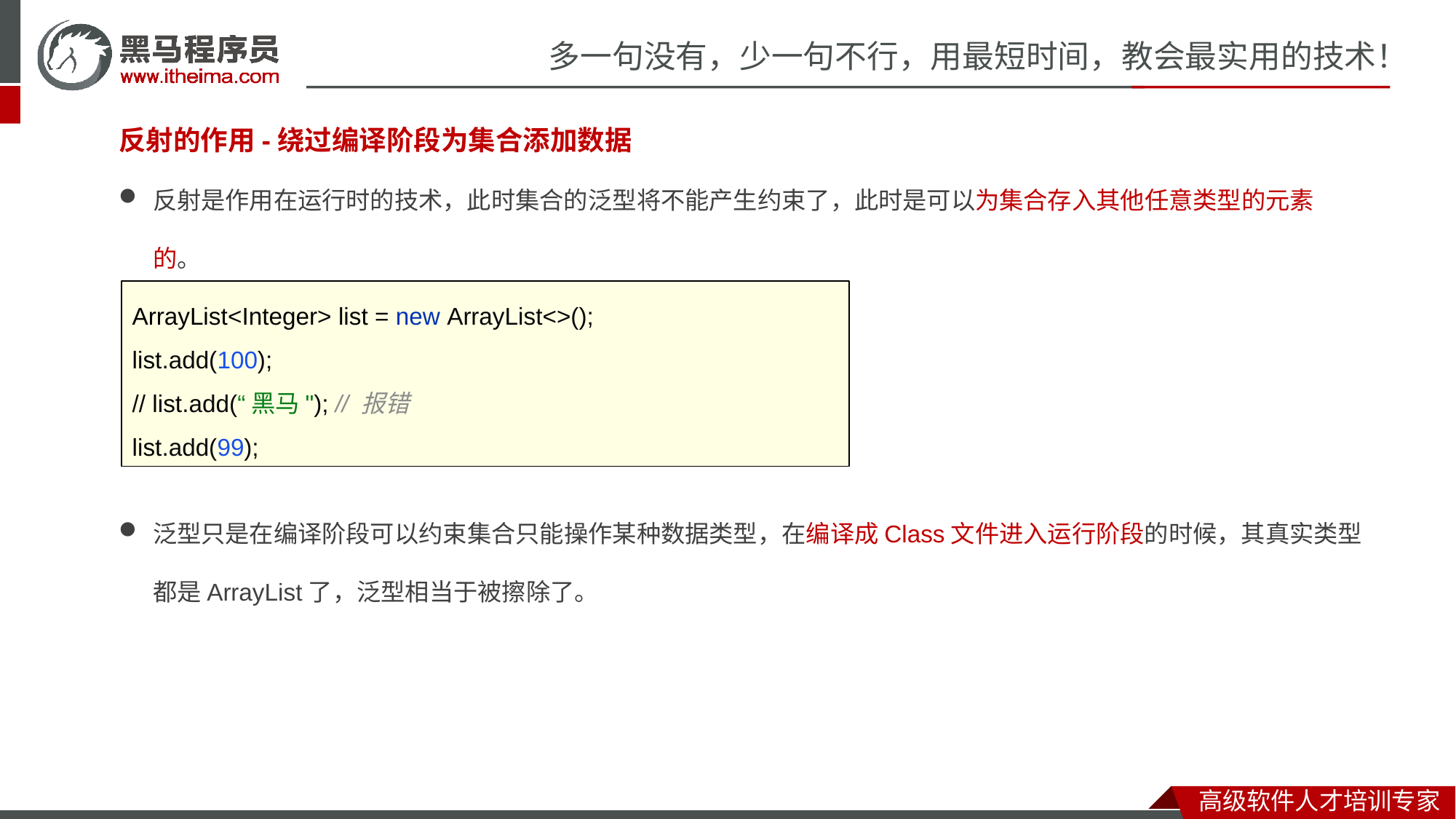

反射的作用-绕过编译阶段为集合添加数据
反射是作用在运行时的技术，此时集合的泛型将不能产生约束了，此时是可以为集合存入其他任意类型的元素的。
ArrayList<Integer> list = new ArrayList<>();
list.add(100);
// list.add(“黑马"); // 报错
list.add(99);
泛型只是在编译阶段可以约束集合只能操作某种数据类型，在编译成Class文件进入运行阶段的时候，其真实类型都是ArrayList了，泛型相当于被擦除了。